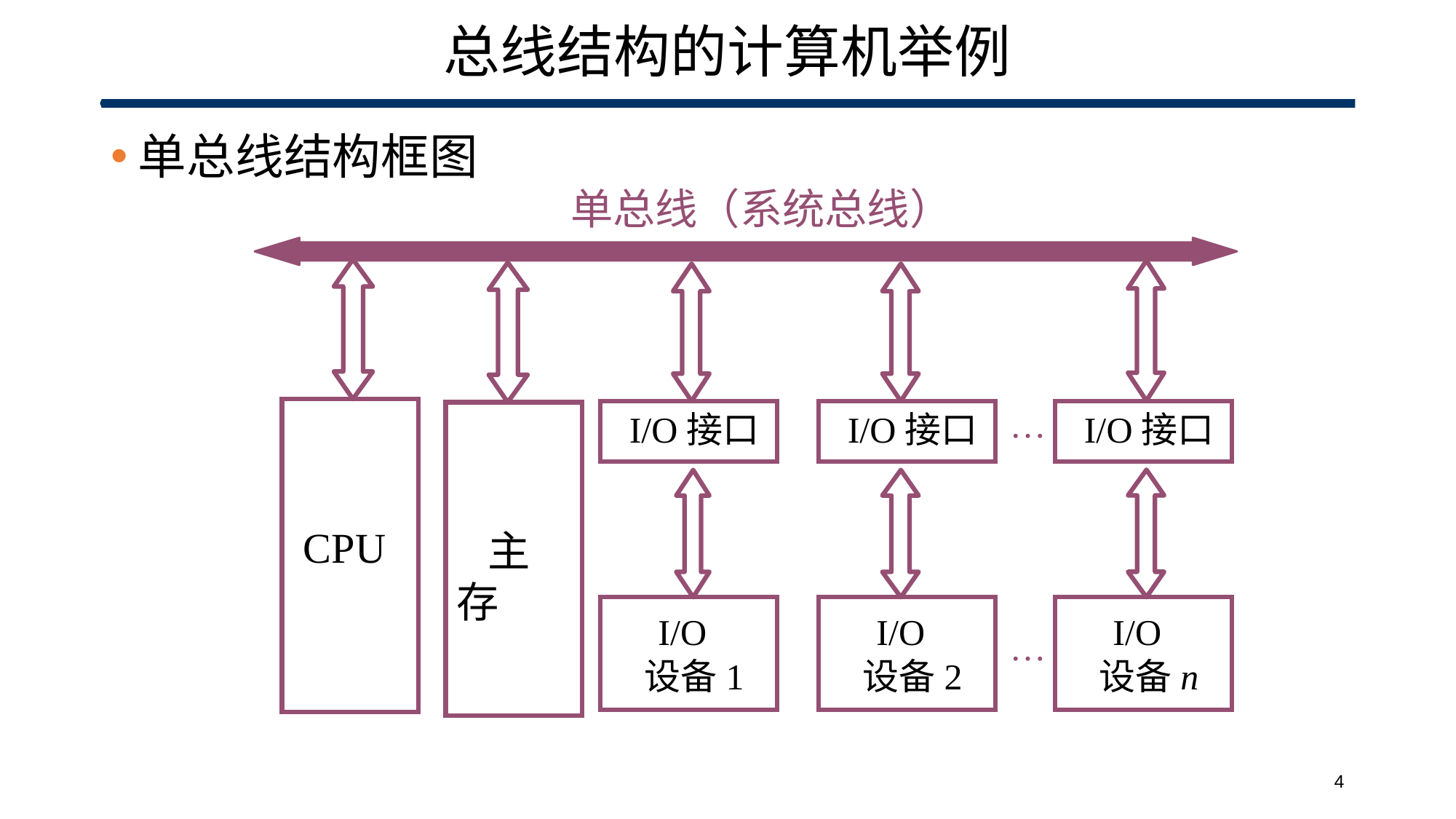

# 总线结构的计算机举例
单总线结构框图

单总线（系统总线）

 CPU

    主存

  I/O接口
  I/O接口
…
  I/O接口

       I/O
   设备1
       I/O
   设备2
       I/O
   设备n
…
4